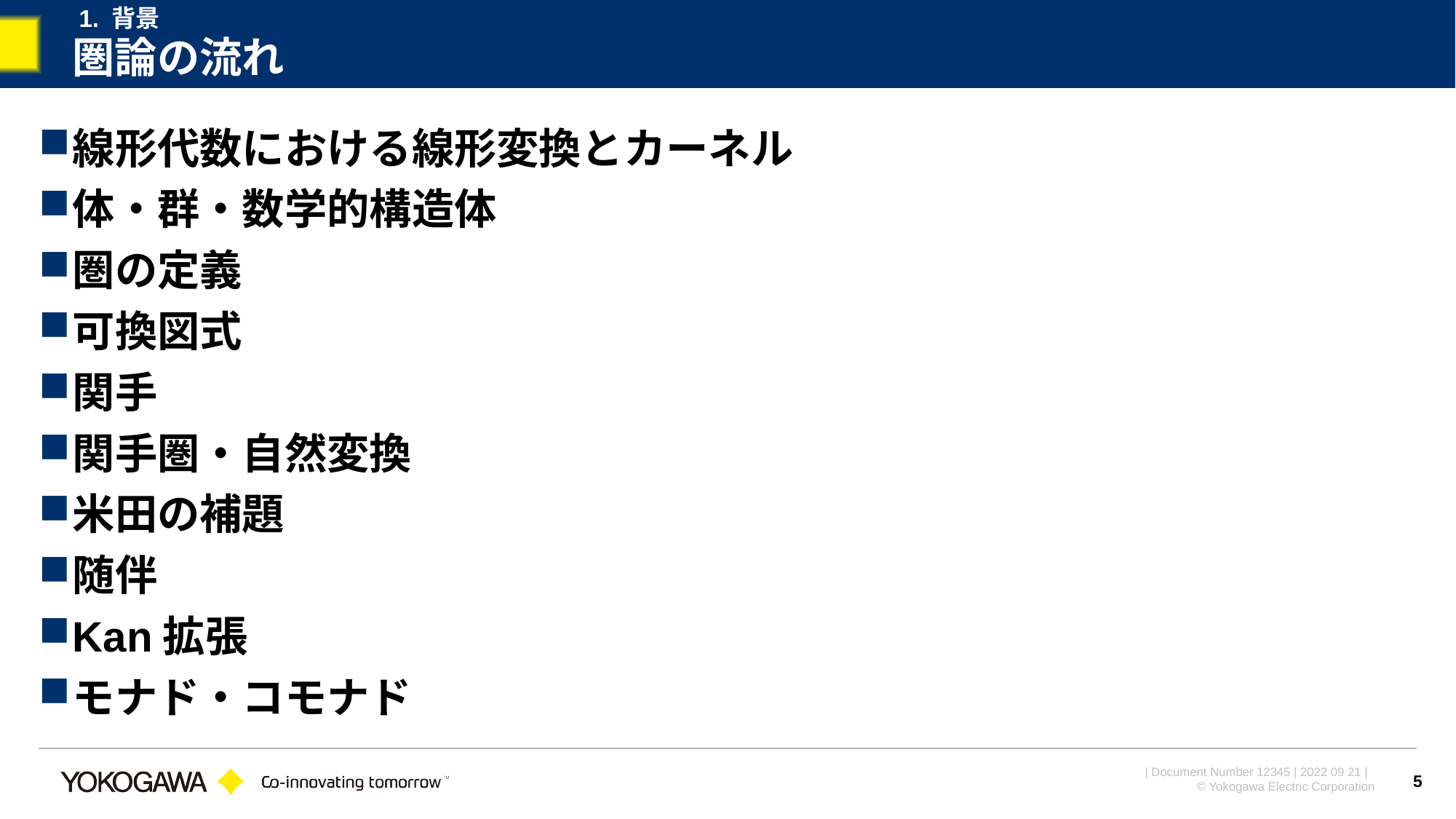

1. 背景
# 圏論の流れ
線形代数における線形変換とカーネル
体・群・数学的構造体
圏の定義
可換図式
関手
関手圏・自然変換
米田の補題
随伴
Kan拡張
モナド・コモナド
5